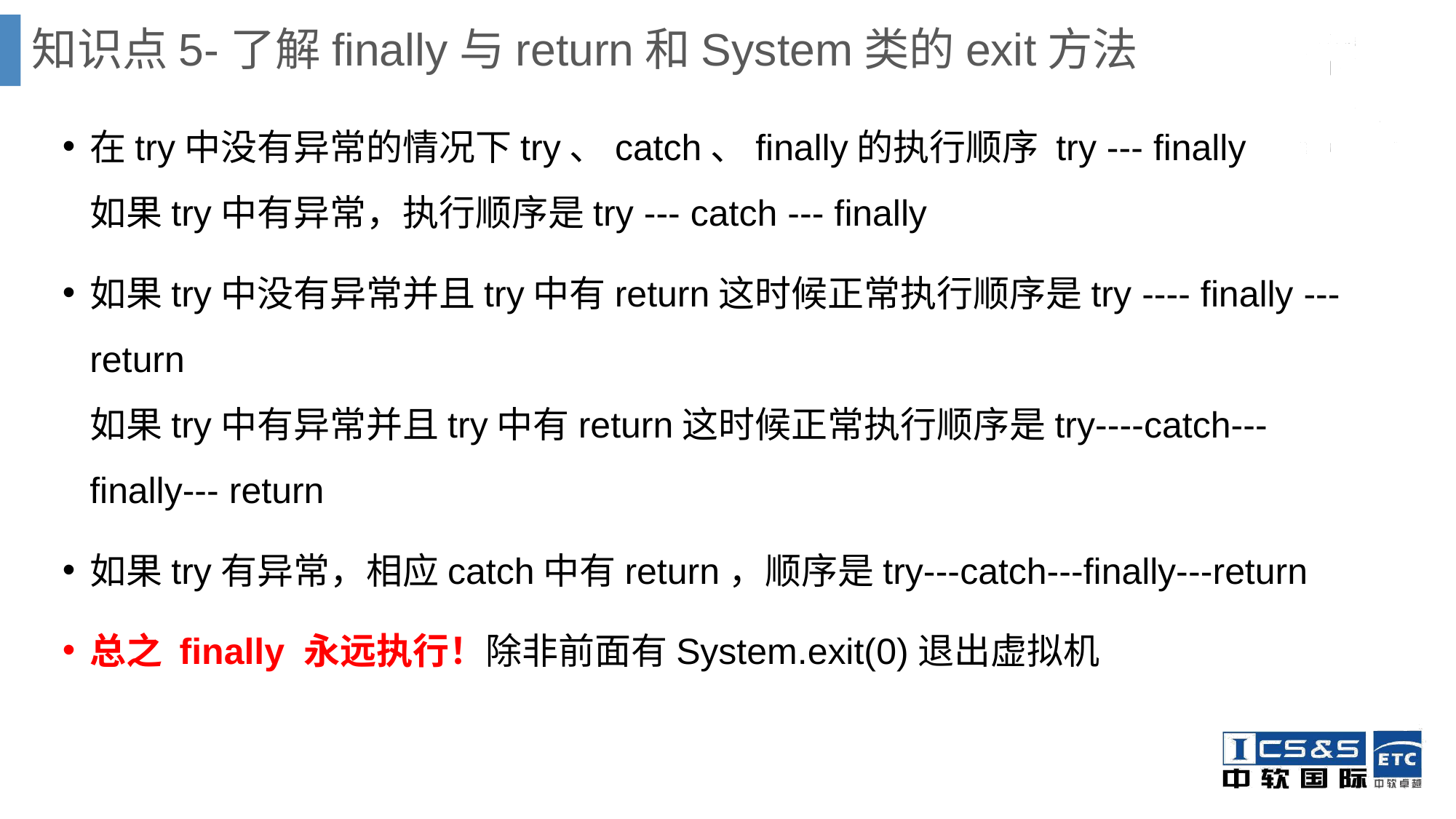

# 知识点5-了解finally与return和System类的exit方法
在try中没有异常的情况下try、catch、finally的执行顺序 try --- finally
如果try中有异常，执行顺序是try --- catch --- finally
如果try中没有异常并且try中有return这时候正常执行顺序是try ---- finally --- return
如果try中有异常并且try中有return这时候正常执行顺序是try----catch---finally--- return
如果try有异常，相应catch中有return，顺序是try---catch---finally---return
总之 finally 永远执行！除非前面有System.exit(0)退出虚拟机